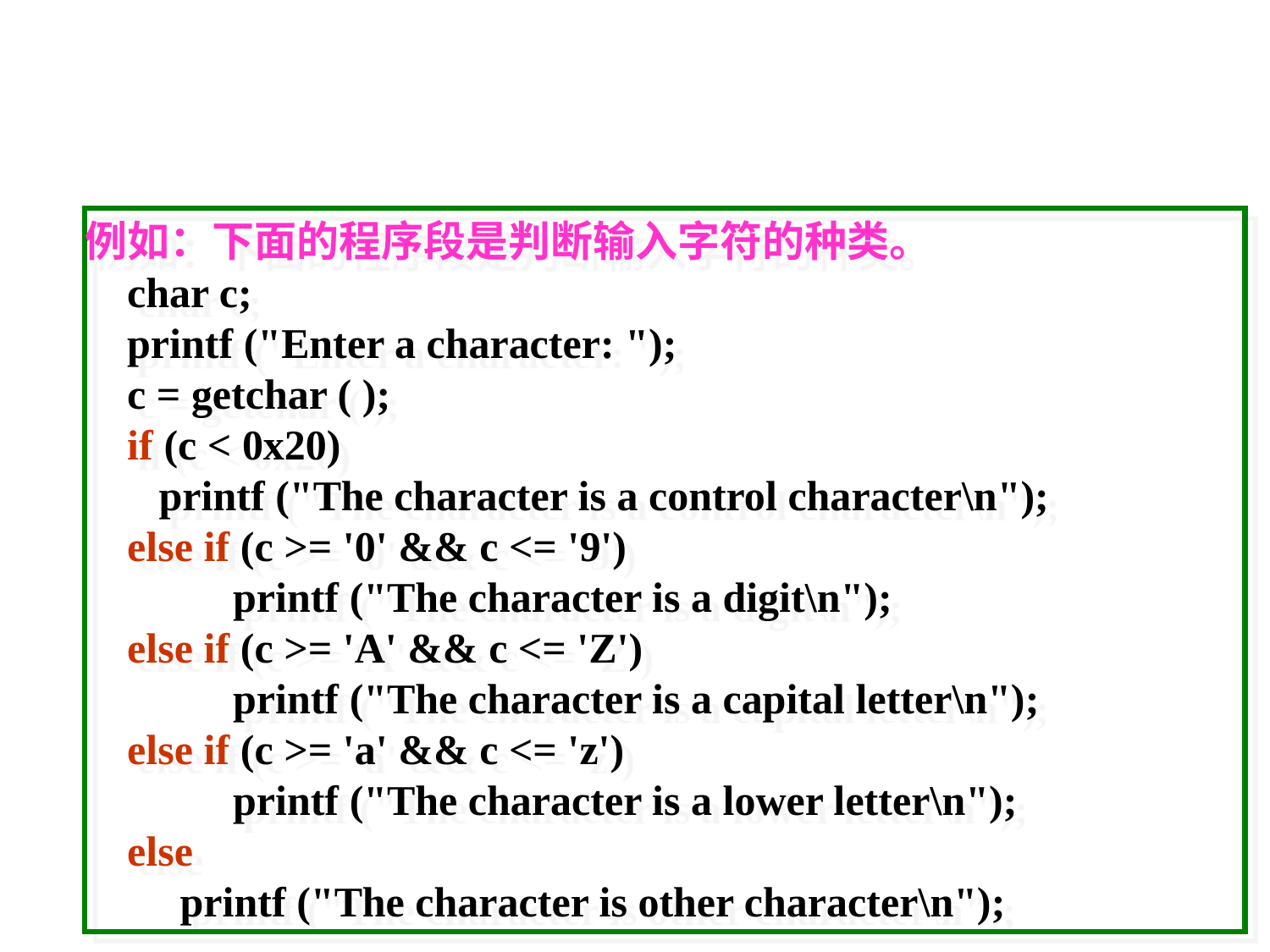

例如：下面的程序段是判断输入字符的种类。
    char c;
    printf ("Enter a character: ");
    c = getchar ( );
    if (c < 0x20)
       printf ("The character is a control character\n");
    else if (c >= '0' && c <= '9')
              printf ("The character is a digit\n");
    else if (c >= 'A' && c <= 'Z')
              printf ("The character is a capital letter\n");
    else if (c >= 'a' && c <= 'z')
              printf ("The character is a lower letter\n");
    else
         printf ("The character is other character\n");